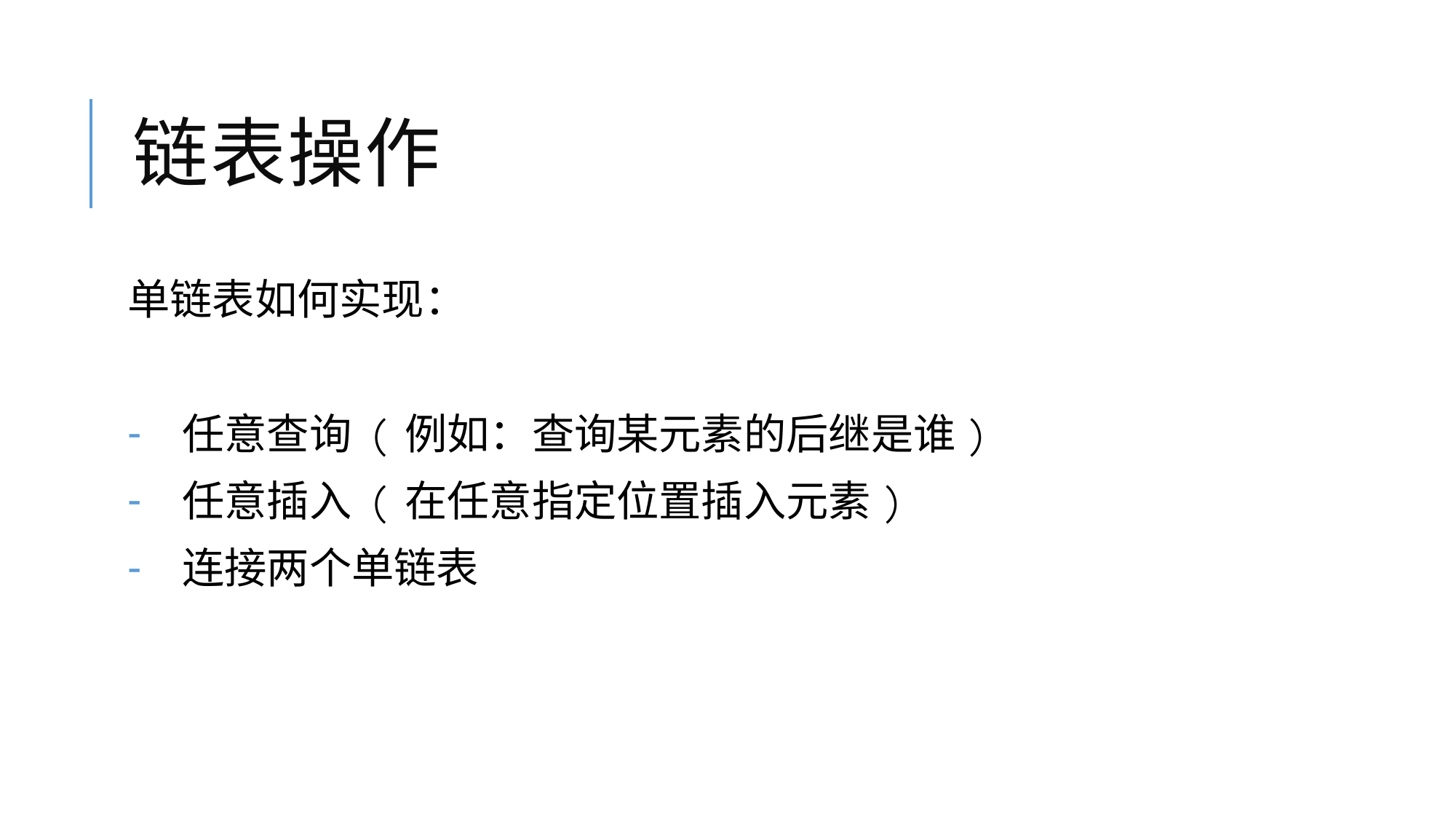

# 链表操作
单链表如何实现：

任意查询 (例如：查询某元素的后继是谁)
任意插入 (在任意指定位置插入元素)
连接两个单链表